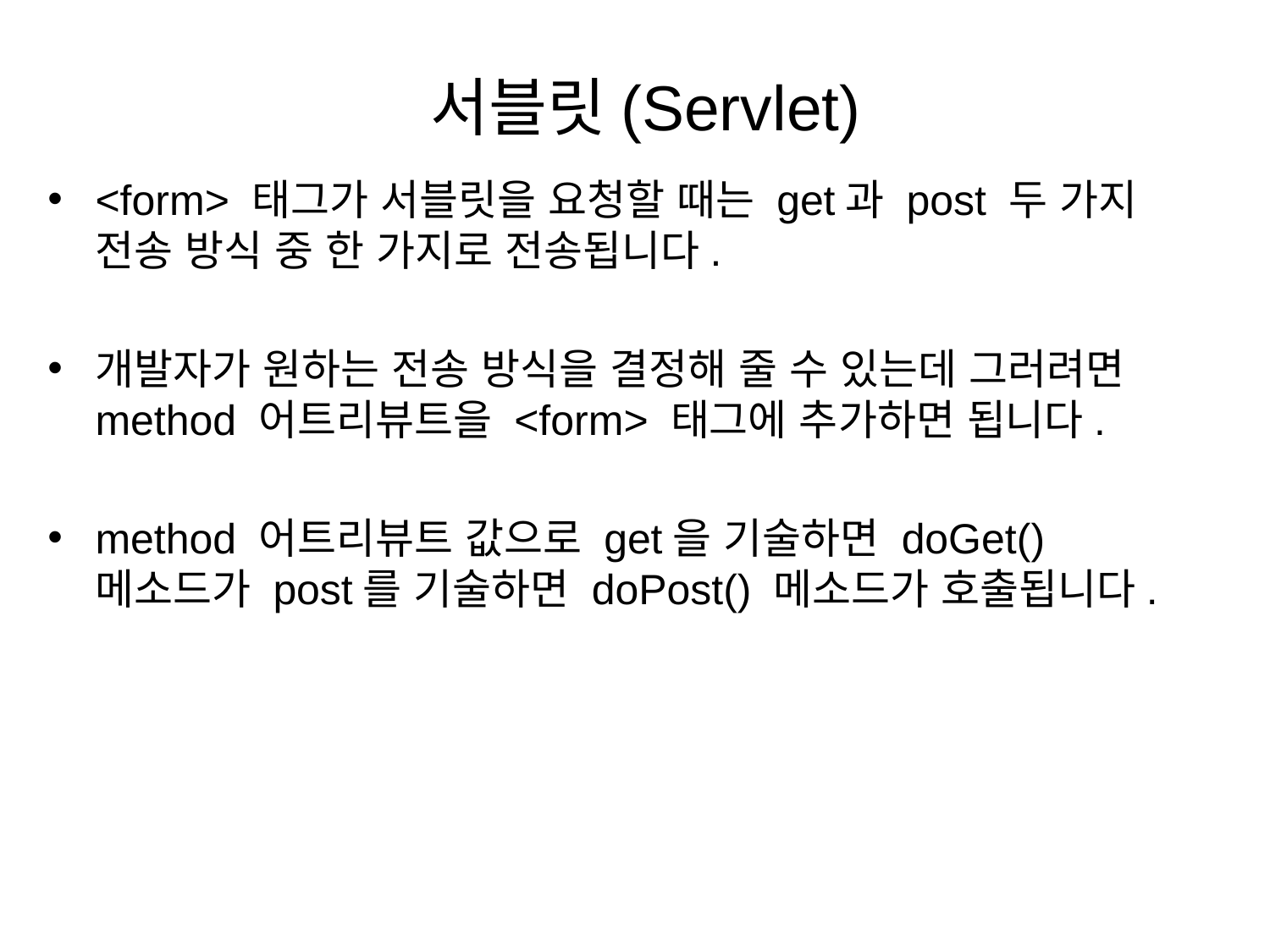

# 서블릿(Servlet)
<form> 태그가 서블릿을 요청할 때는 get과 post 두 가지 전송 방식 중 한 가지로 전송됩니다.

개발자가 원하는 전송 방식을 결정해 줄 수 있는데 그러려면 method 어트리뷰트을 <form> 태그에 추가하면 됩니다.

method 어트리뷰트 값으로 get을 기술하면 doGet() 메소드가 post를 기술하면 doPost() 메소드가 호출됩니다.